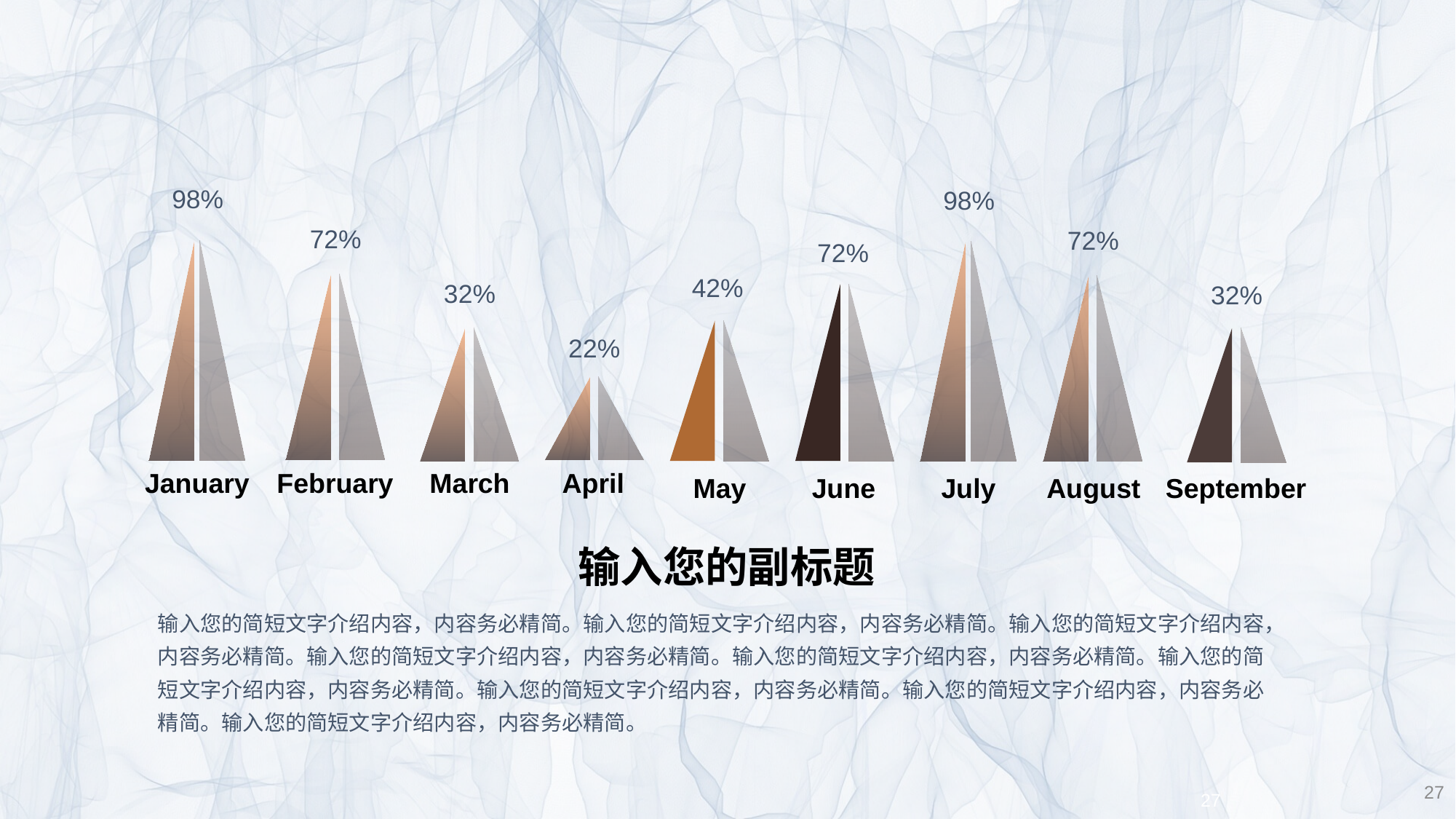

98%

January
98%

July
72%

February
72%

August
72%

June
42%

May
32%

March
32%

September
22%

April
输入您的副标题
输入您的简短文字介绍内容，内容务必精简。输入您的简短文字介绍内容，内容务必精简。输入您的简短文字介绍内容，内容务必精简。输入您的简短文字介绍内容，内容务必精简。输入您的简短文字介绍内容，内容务必精简。输入您的简短文字介绍内容，内容务必精简。输入您的简短文字介绍内容，内容务必精简。输入您的简短文字介绍内容，内容务必精简。输入您的简短文字介绍内容，内容务必精简。
27
27